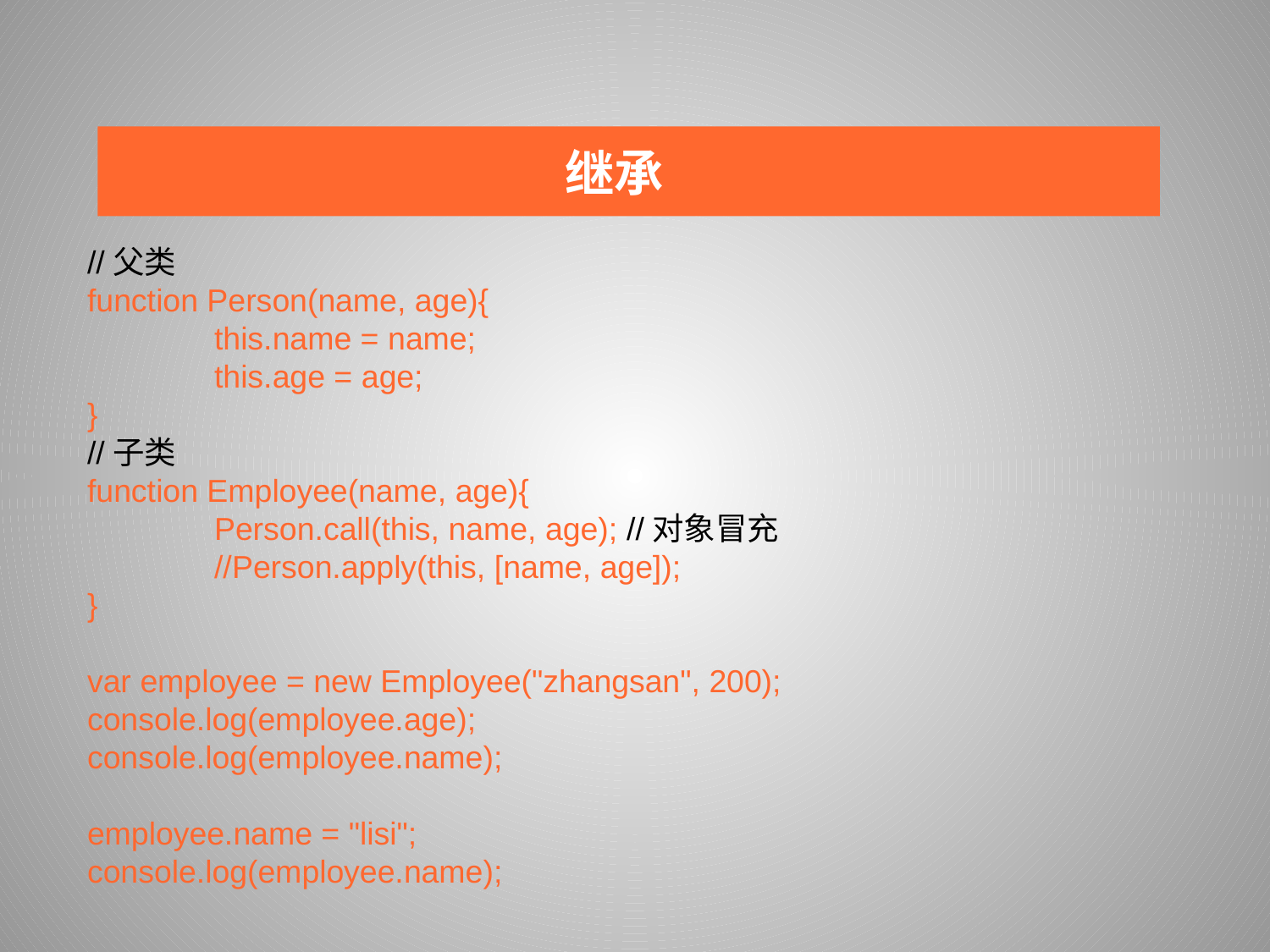

继承
//父类
function Person(name, age){
	this.name = name;
	this.age = age;
}
//子类
function Employee(name, age){
	Person.call(this, name, age); //对象冒充
	//Person.apply(this, [name, age]);
}

var employee = new Employee("zhangsan", 200);
console.log(employee.age);
console.log(employee.name);

employee.name = "lisi";
console.log(employee.name);